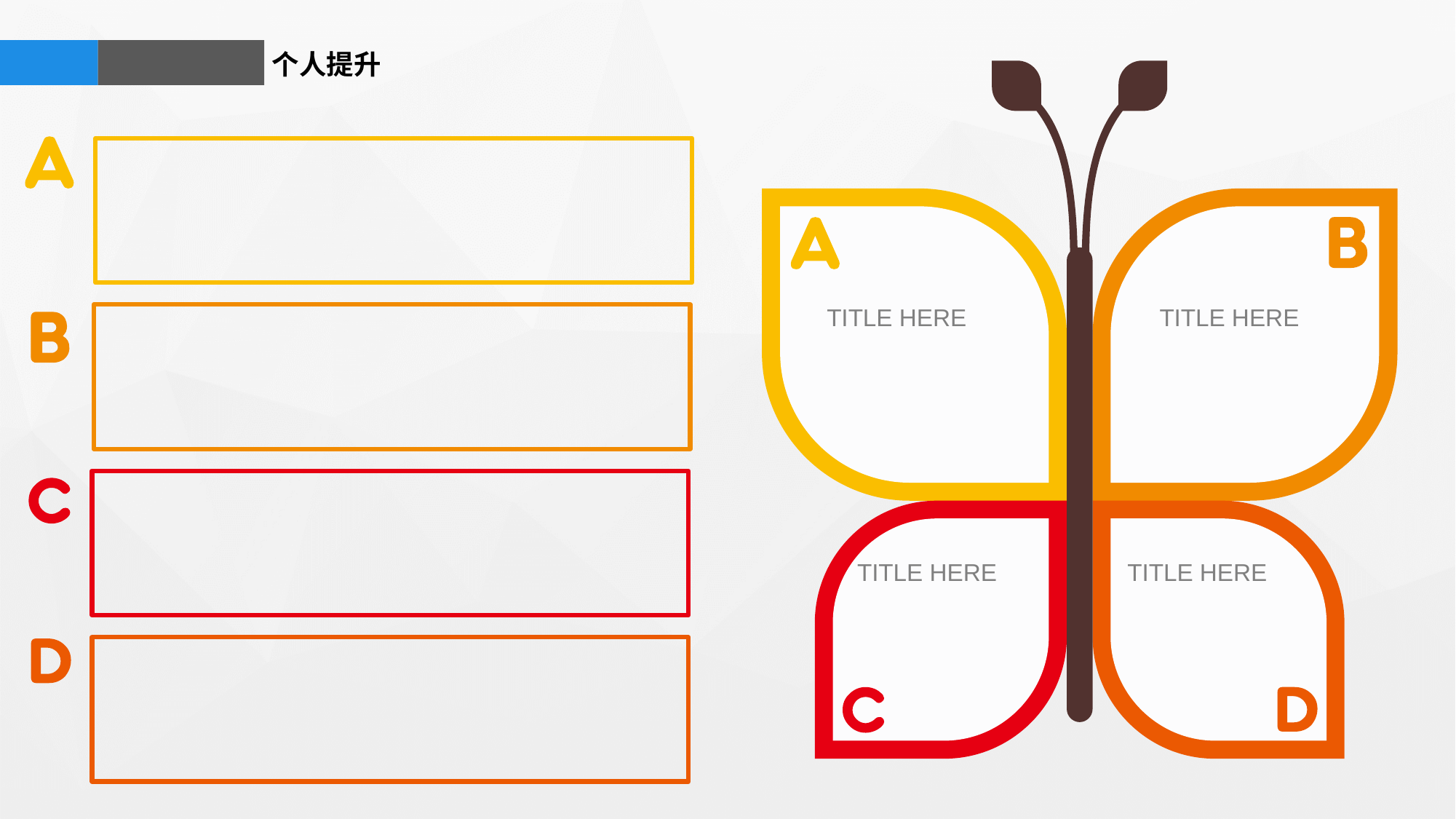

个人提升

TITLE HERE
TITLE HERE

TITLE HERE
TITLE HERE